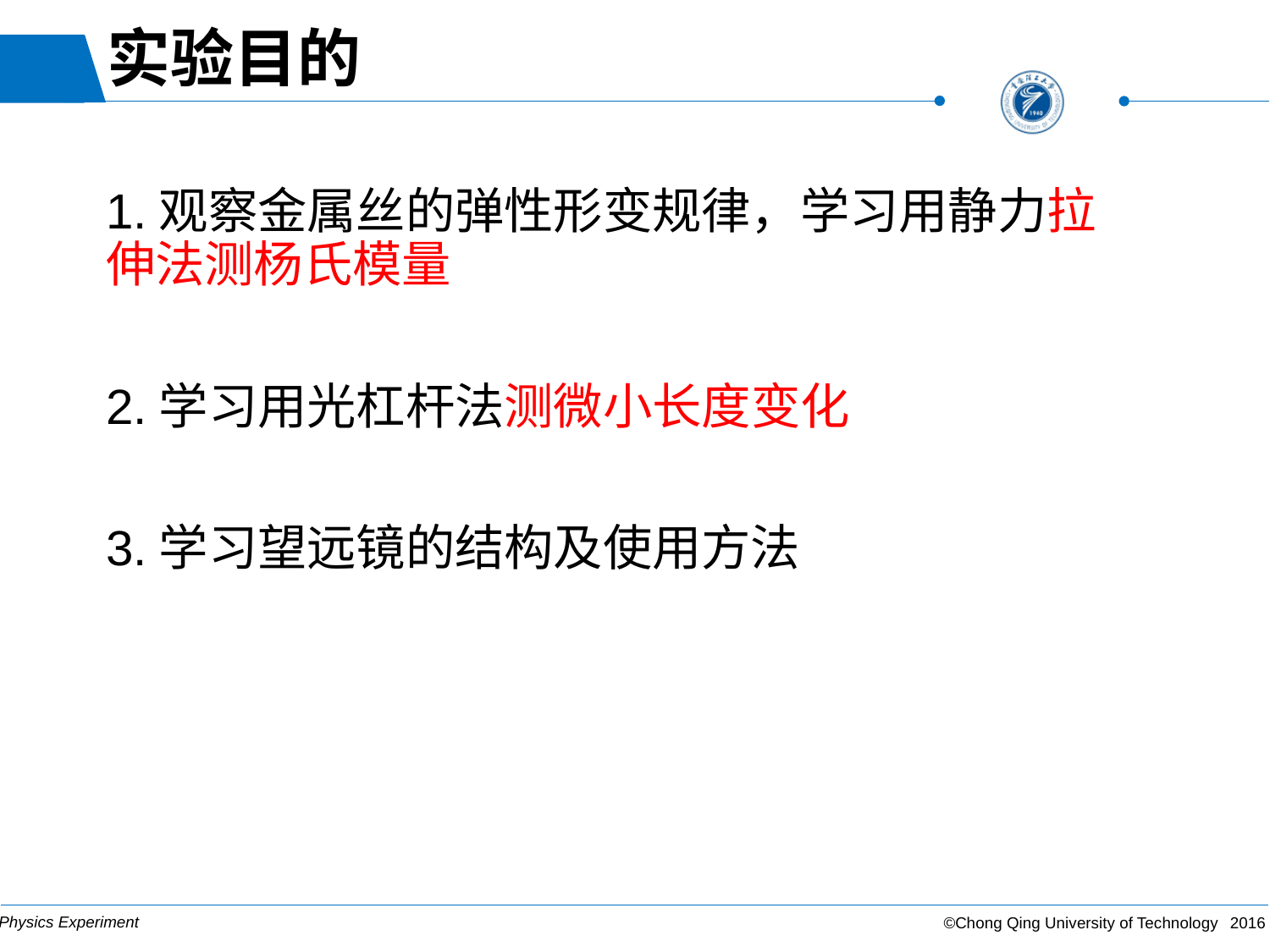

实验目的

1.观察金属丝的弹性形变规律，学习用静力拉伸法测杨氏模量

2.学习用光杠杆法测微小长度变化

3.学习望远镜的结构及使用方法